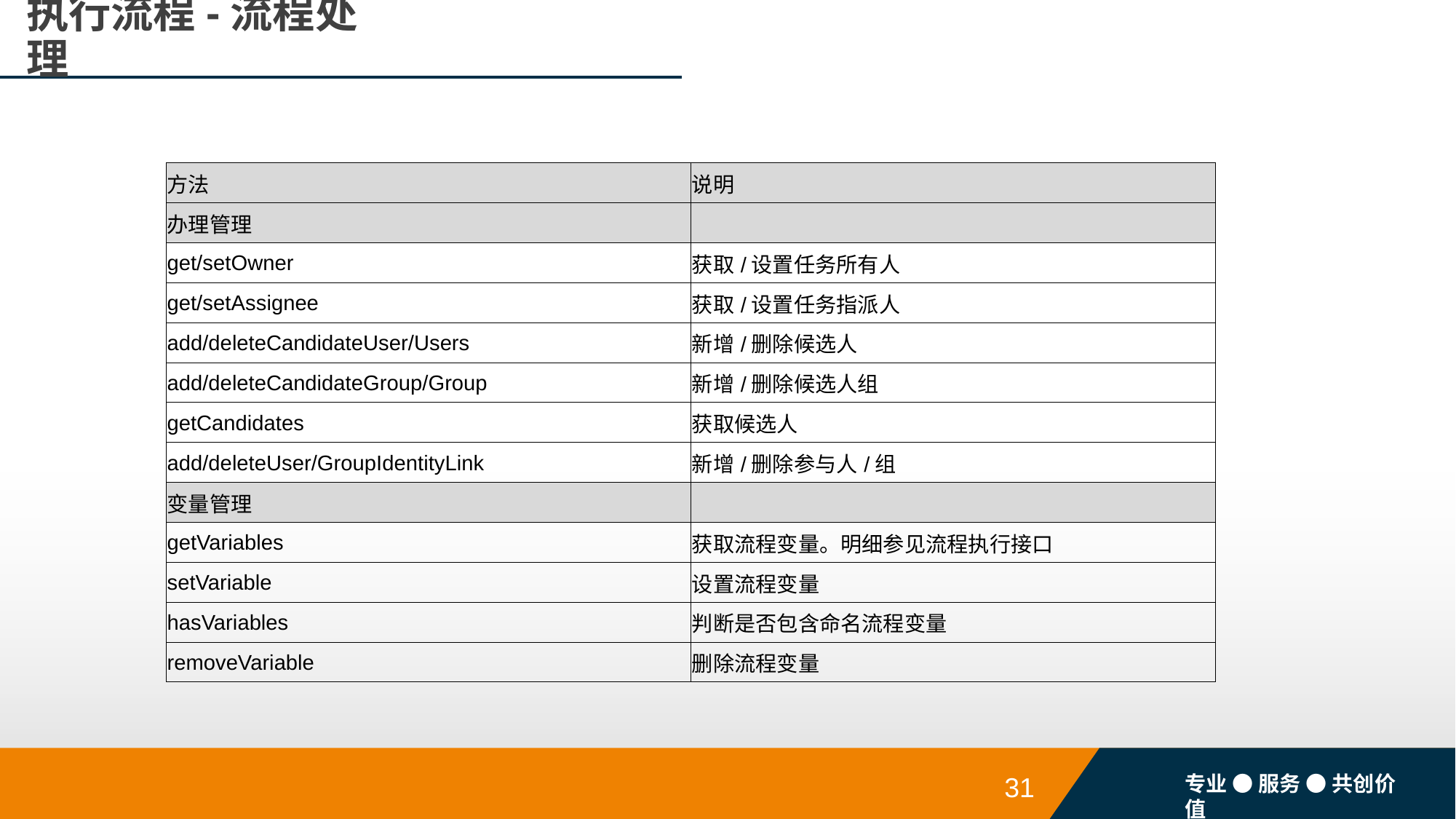

# 执行流程-流程处理
| 方法 | 说明 |
| --- | --- |
| 办理管理 |  |
| get/setOwner | 获取/设置任务所有人 |
| get/setAssignee | 获取/设置任务指派人 |
| add/deleteCandidateUser/Users | 新增/删除候选人 |
| add/deleteCandidateGroup/Group | 新增/删除候选人组 |
| getCandidates | 获取候选人 |
| add/deleteUser/GroupIdentityLink | 新增/删除参与人/组 |
| 变量管理 |  |
| getVariables | 获取流程变量。明细参见流程执行接口 |
| setVariable | 设置流程变量 |
| hasVariables | 判断是否包含命名流程变量 |
| removeVariable | 删除流程变量 |